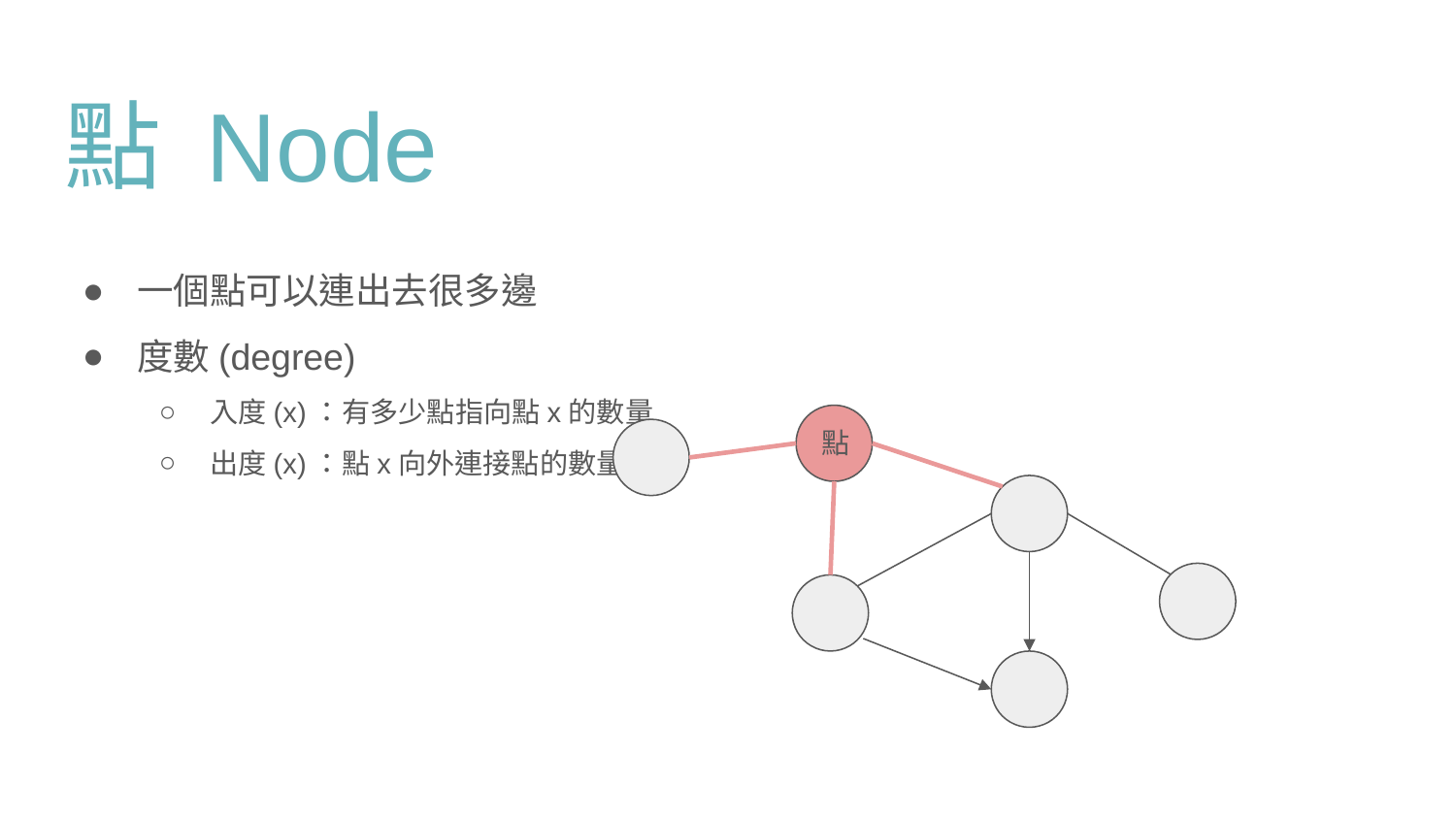

# 點 Node
一個點可以連出去很多邊
度數(degree)
入度(x)：有多少點指向點x的數量
出度(x)：點x向外連接點的數量

點